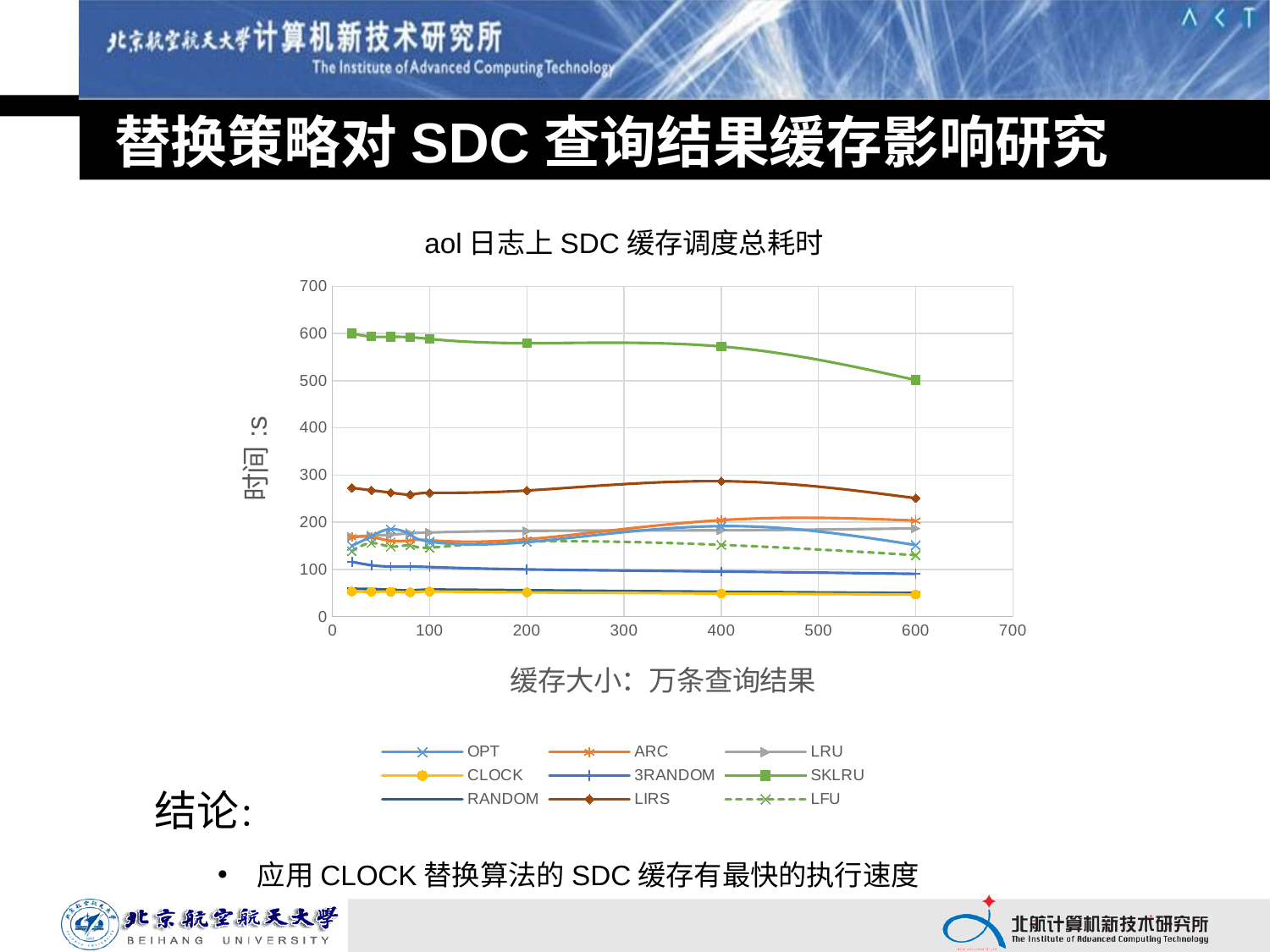

# 替换策略对SDC查询结果缓存影响研究

aol日志上SDC缓存调度总耗时

### Chart

| Category | OPT | ARC | LRU | CLOCK | 3RANDOM | SKLRU | RANDOM | LIRS | LFU |
|---|---|---|---|---|---|---|---|---|---|
结论：
应用CLOCK替换算法的SDC缓存有最快的执行速度